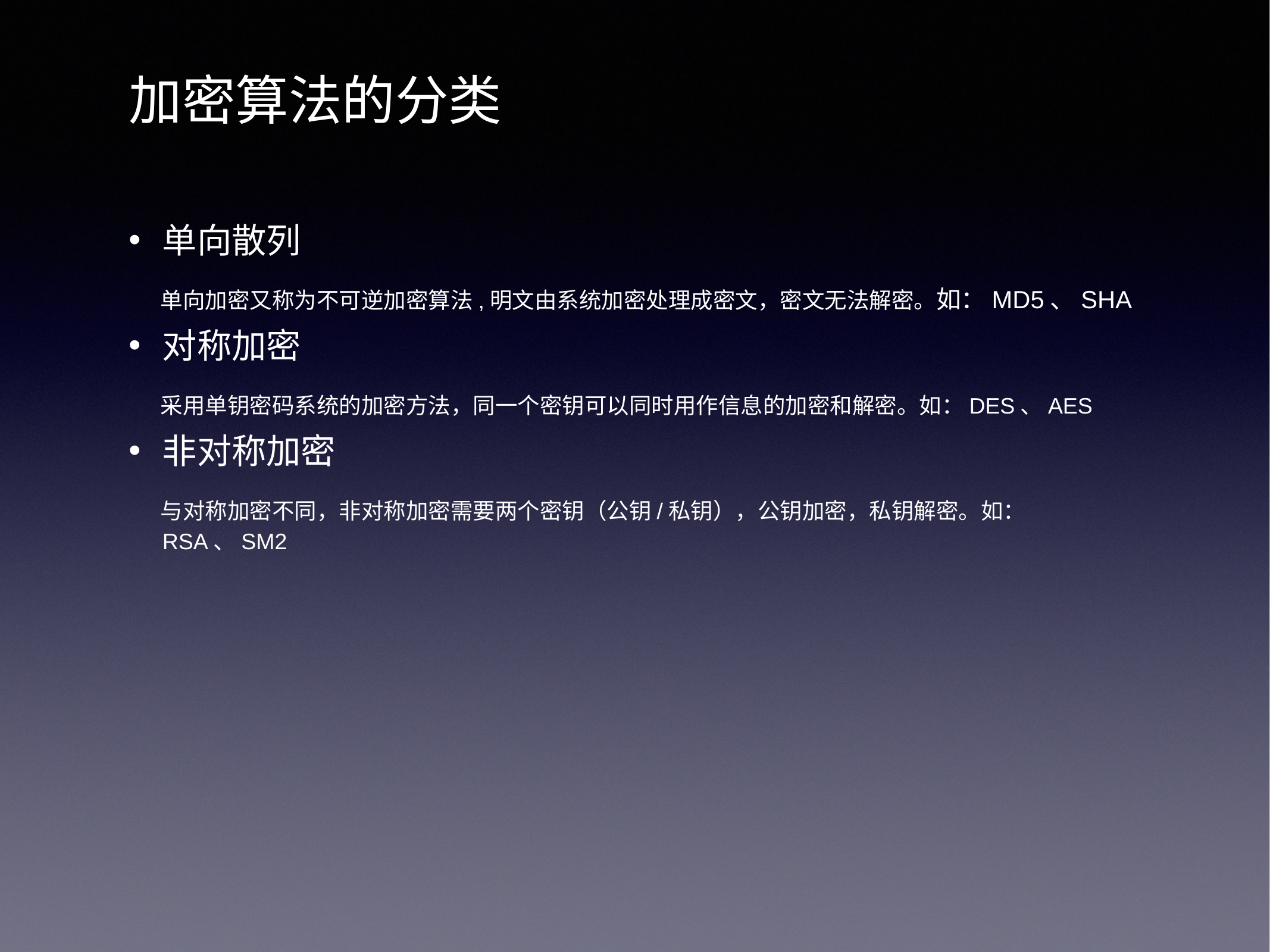

# 加密算法的分类
单向散列
  单向加密又称为不可逆加密算法,明文由系统加密处理成密文，密文无法解密。如：MD5、SHA
对称加密
  采用单钥密码系统的加密方法，同一个密钥可以同时用作信息的加密和解密。如：DES、AES
非对称加密
  与对称加密不同，非对称加密需要两个密钥（公钥/私钥），公钥加密，私钥解密。如：RSA、SM2